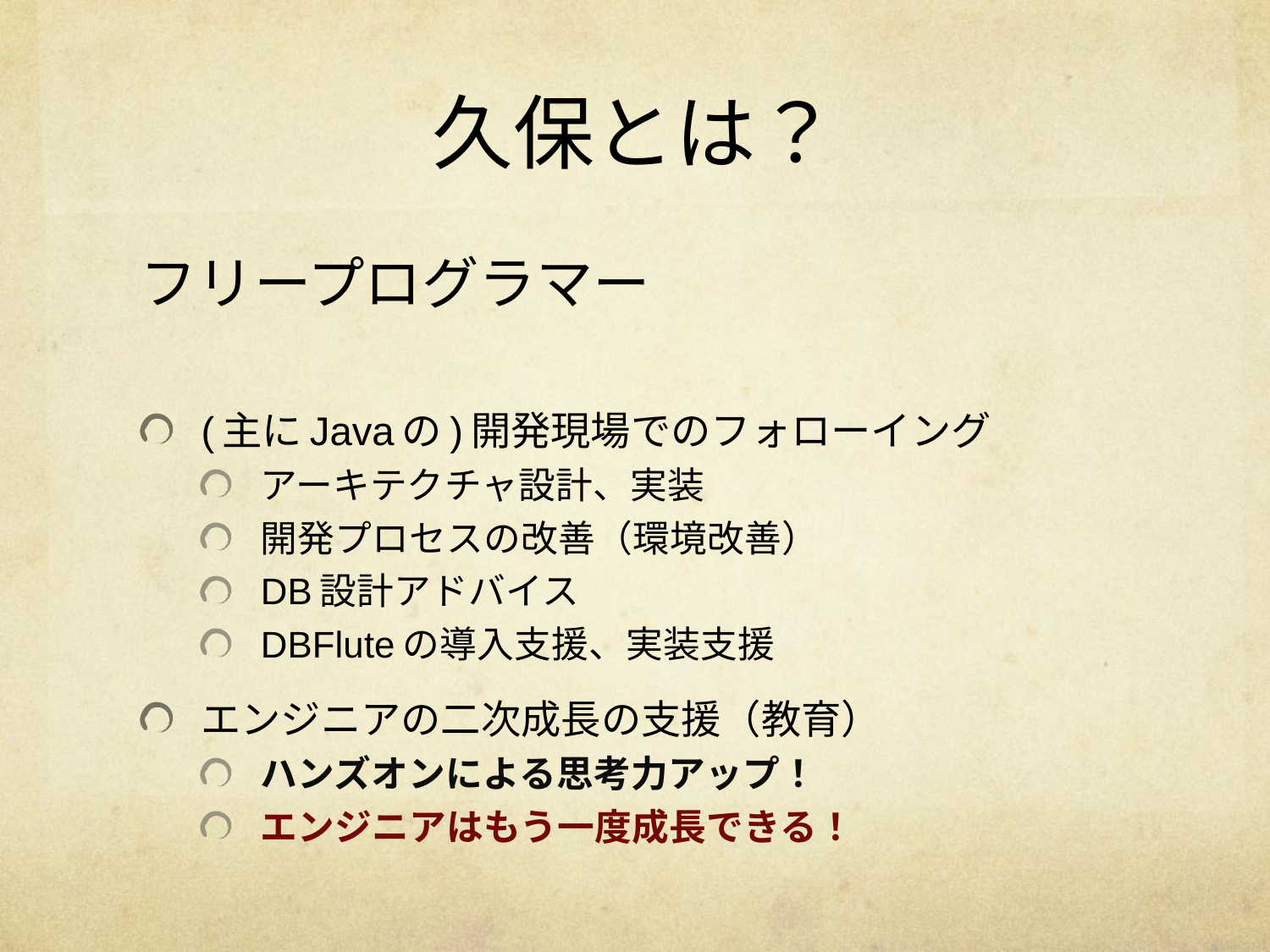

# 久保とは？
フリープログラマー

(主にJavaの)開発現場でのフォローイング
アーキテクチャ設計、実装
開発プロセスの改善（環境改善）
DB設計アドバイス
DBFluteの導入支援、実装支援
エンジニアの二次成長の支援（教育）
ハンズオンによる思考力アップ！
エンジニアはもう一度成長できる！